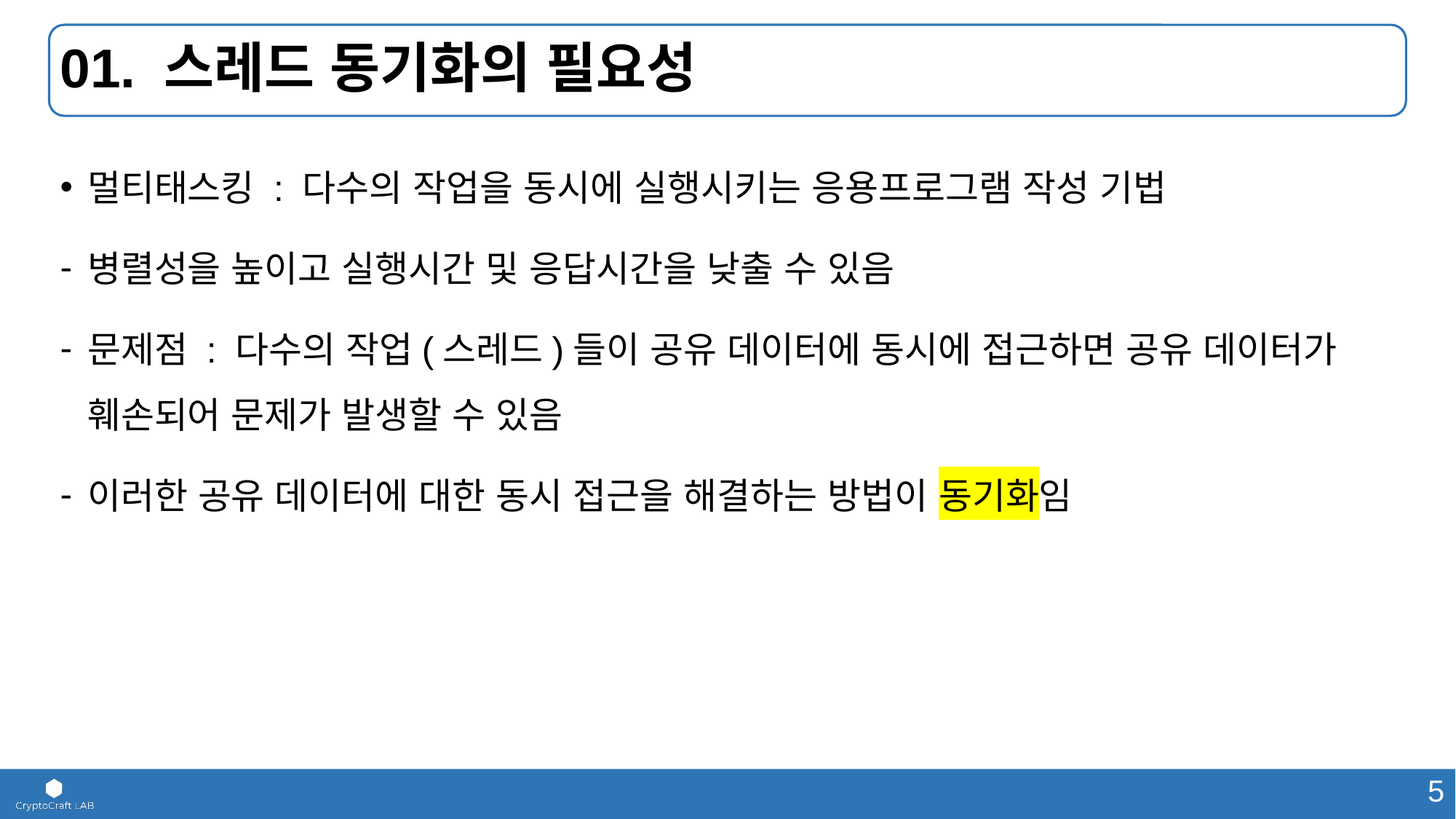

# 01. 스레드 동기화의 필요성
멀티태스킹 : 다수의 작업을 동시에 실행시키는 응용프로그램 작성 기법
병렬성을 높이고 실행시간 및 응답시간을 낮출 수 있음
문제점 : 다수의 작업(스레드)들이 공유 데이터에 동시에 접근하면 공유 데이터가 훼손되어 문제가 발생할 수 있음
이러한 공유 데이터에 대한 동시 접근을 해결하는 방법이 동기화임